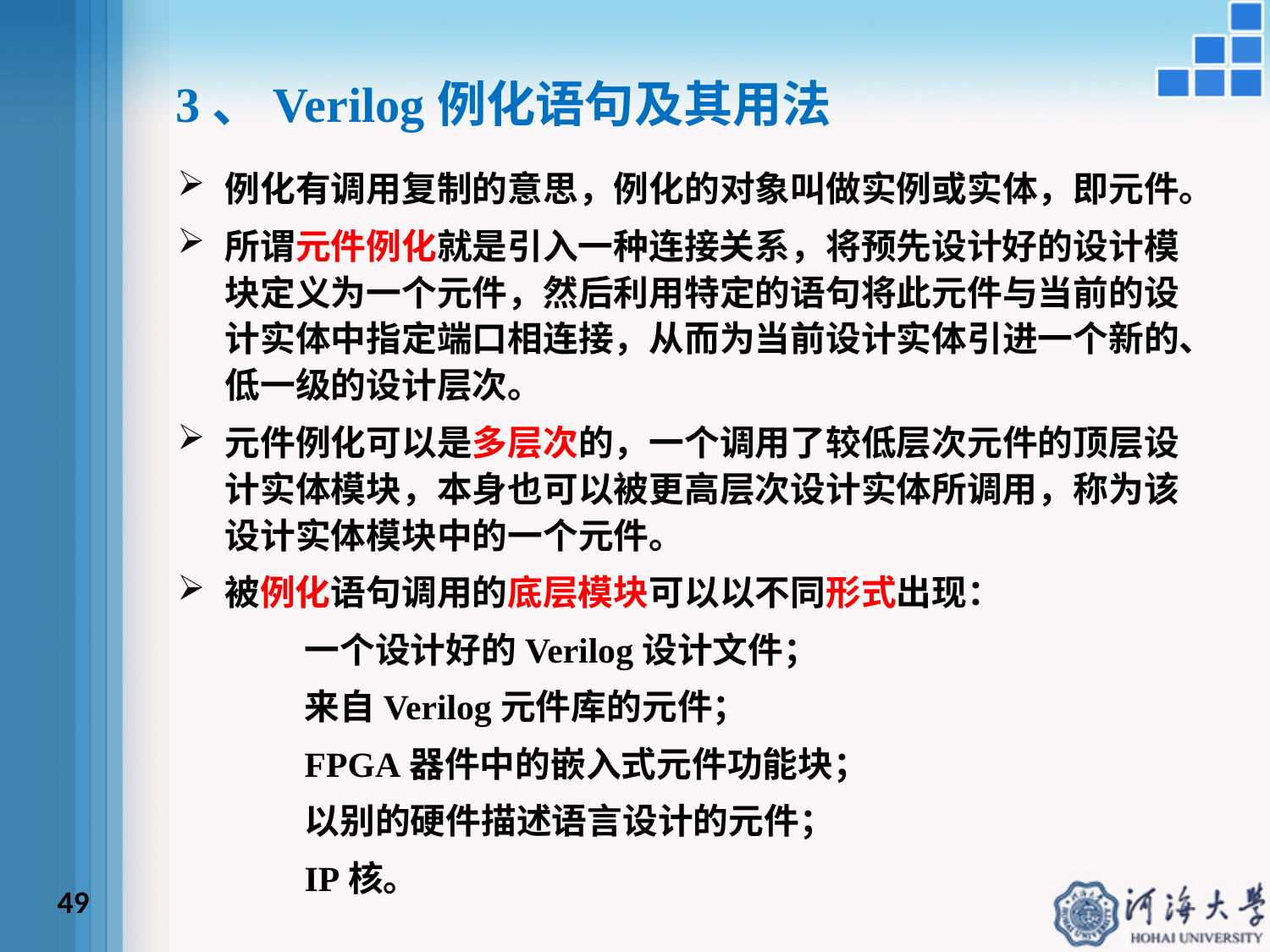

3、Verilog例化语句及其用法
例化有调用复制的意思，例化的对象叫做实例或实体，即元件。
所谓元件例化就是引入一种连接关系，将预先设计好的设计模块定义为一个元件，然后利用特定的语句将此元件与当前的设计实体中指定端口相连接，从而为当前设计实体引进一个新的、低一级的设计层次。
元件例化可以是多层次的，一个调用了较低层次元件的顶层设计实体模块，本身也可以被更高层次设计实体所调用，称为该设计实体模块中的一个元件。
被例化语句调用的底层模块可以以不同形式出现：
	一个设计好的Verilog设计文件；
	来自Verilog元件库的元件；
	FPGA器件中的嵌入式元件功能块；
	以别的硬件描述语言设计的元件；
	IP核。
49